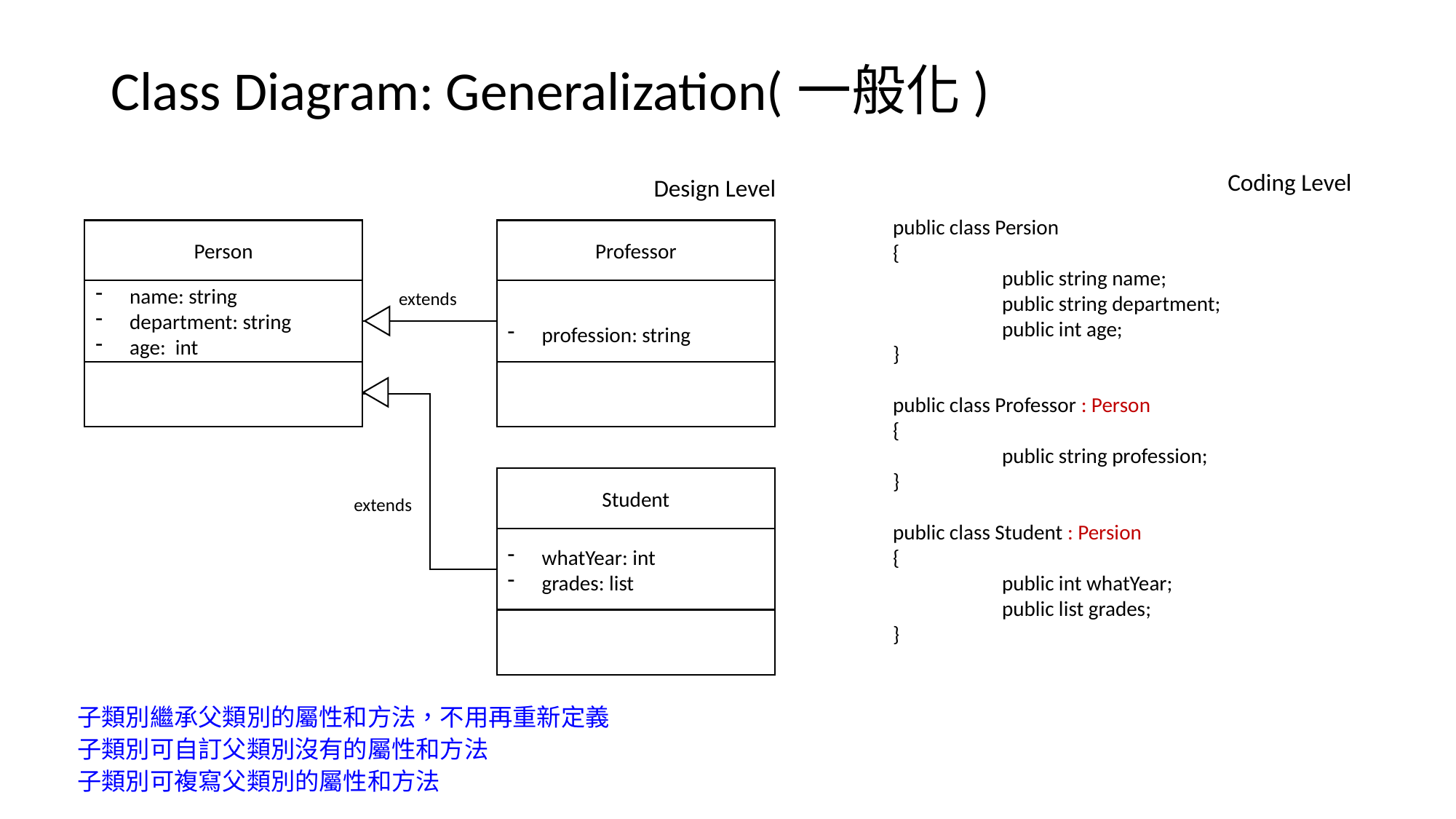

# Class Diagram: Generalization(一般化)
Coding Level
Design Level
public class Persion
{
	public string name;
	public string department;
	public int age;
}

public class Professor : Person
{
	public string profession;
}

public class Student : Persion
{
	public int whatYear;
	public list grades;
}
Person
name: string
department: string
age:  int

Professor

profession: string

extends

Student
whatYear: int
grades: list

extends
子類別繼承父類別的屬性和方法，不用再重新定義
子類別可自訂父類別沒有的屬性和方法
子類別可複寫父類別的屬性和方法